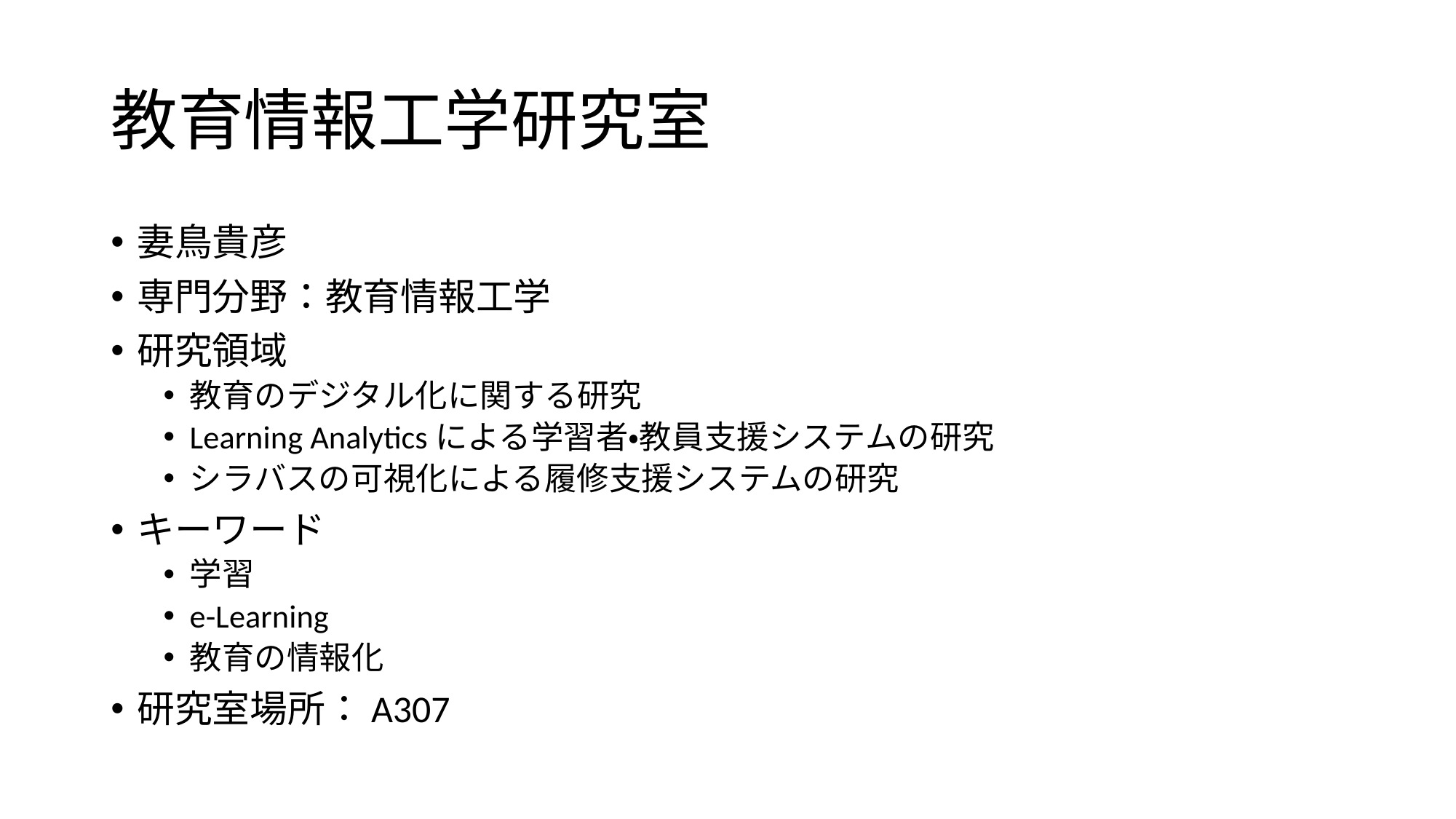

# 教育情報工学研究室
妻鳥貴彦
専門分野：教育情報工学
研究領域
教育のデジタル化に関する研究
Learning Analyticsによる学習者・教員支援システムの研究
シラバスの可視化による履修支援システムの研究
キーワード
学習
e-Learning
教育の情報化
研究室場所：A307